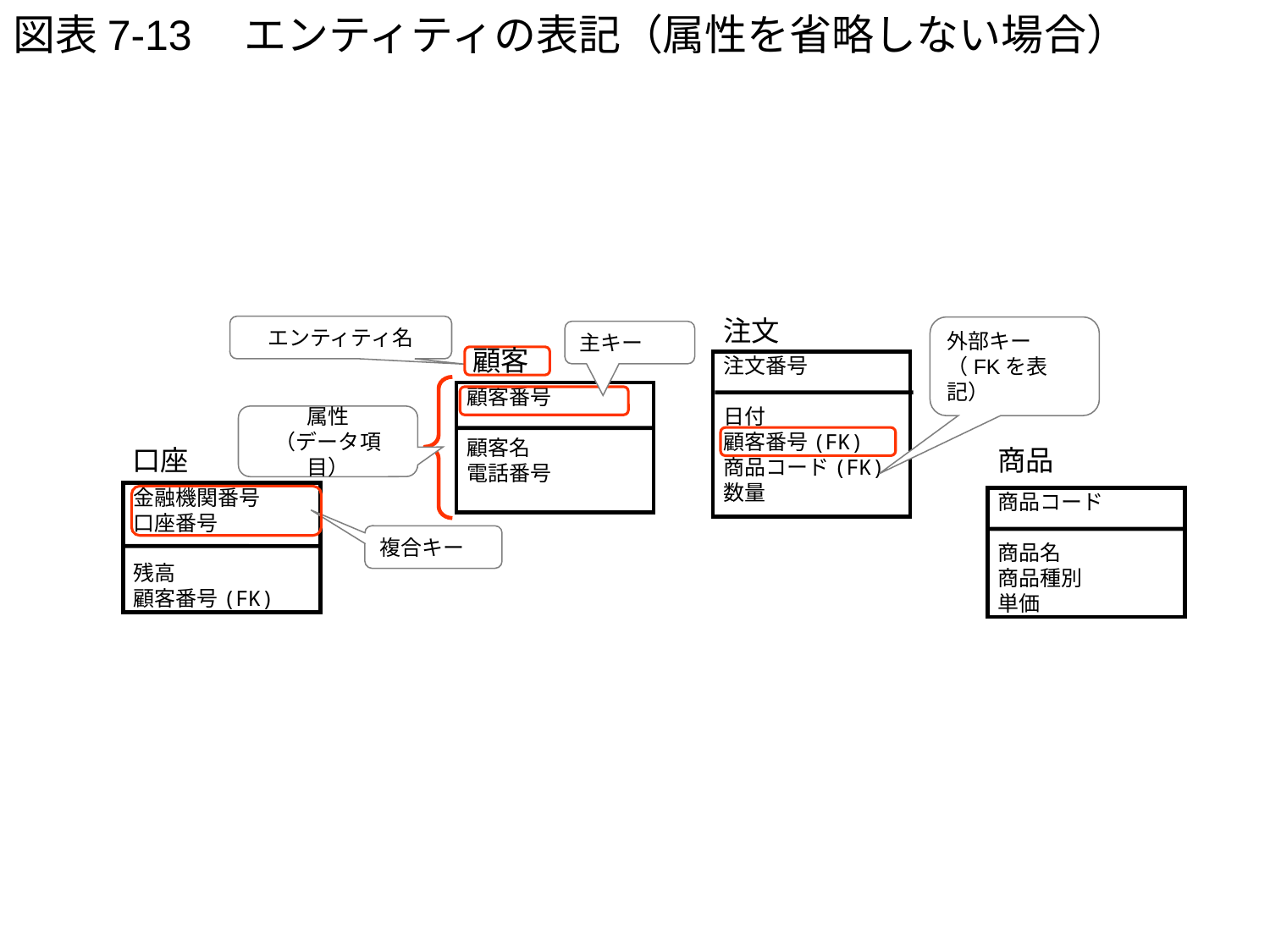

# 図表7-13　エンティティの表記（属性を省略しない場合）
注文
エンティティ名
主キー
外部キー
（FKを表記）
顧客

注文番号

日付
顧客番号(FK)
商品コード(FK)
数量

顧客番号

顧客名
電話番号

属性
（データ項目）

口座
商品
金融機関番号
口座番号

残高
顧客番号(FK)

商品コード

商品名
商品種別
単価
複合キー